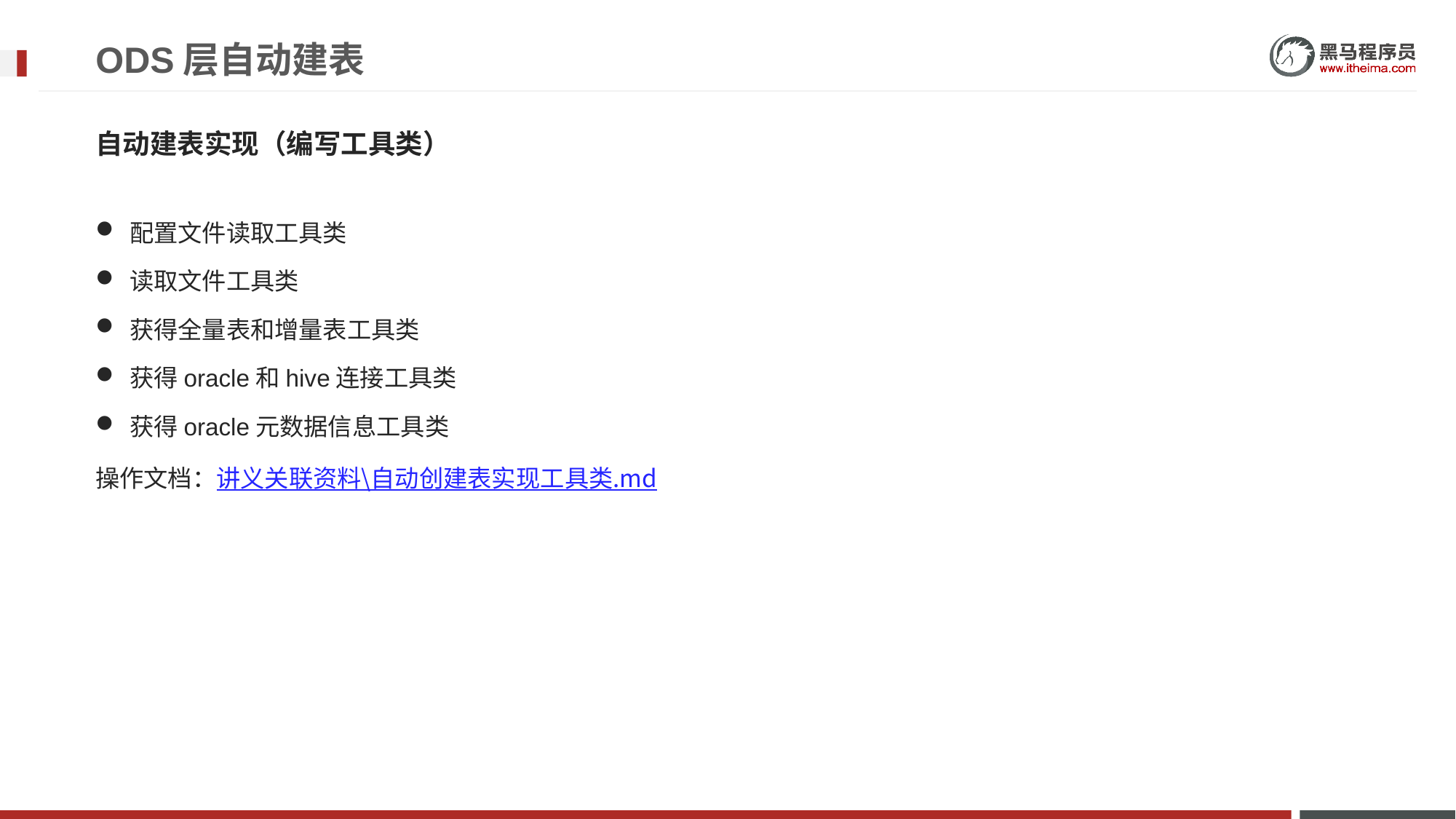

# ODS层自动建表
自动建表实现（编写工具类）
配置文件读取工具类
读取文件工具类
获得全量表和增量表工具类
获得oracle和hive连接工具类
获得oracle元数据信息工具类
操作文档：讲义关联资料\自动创建表实现工具类.md